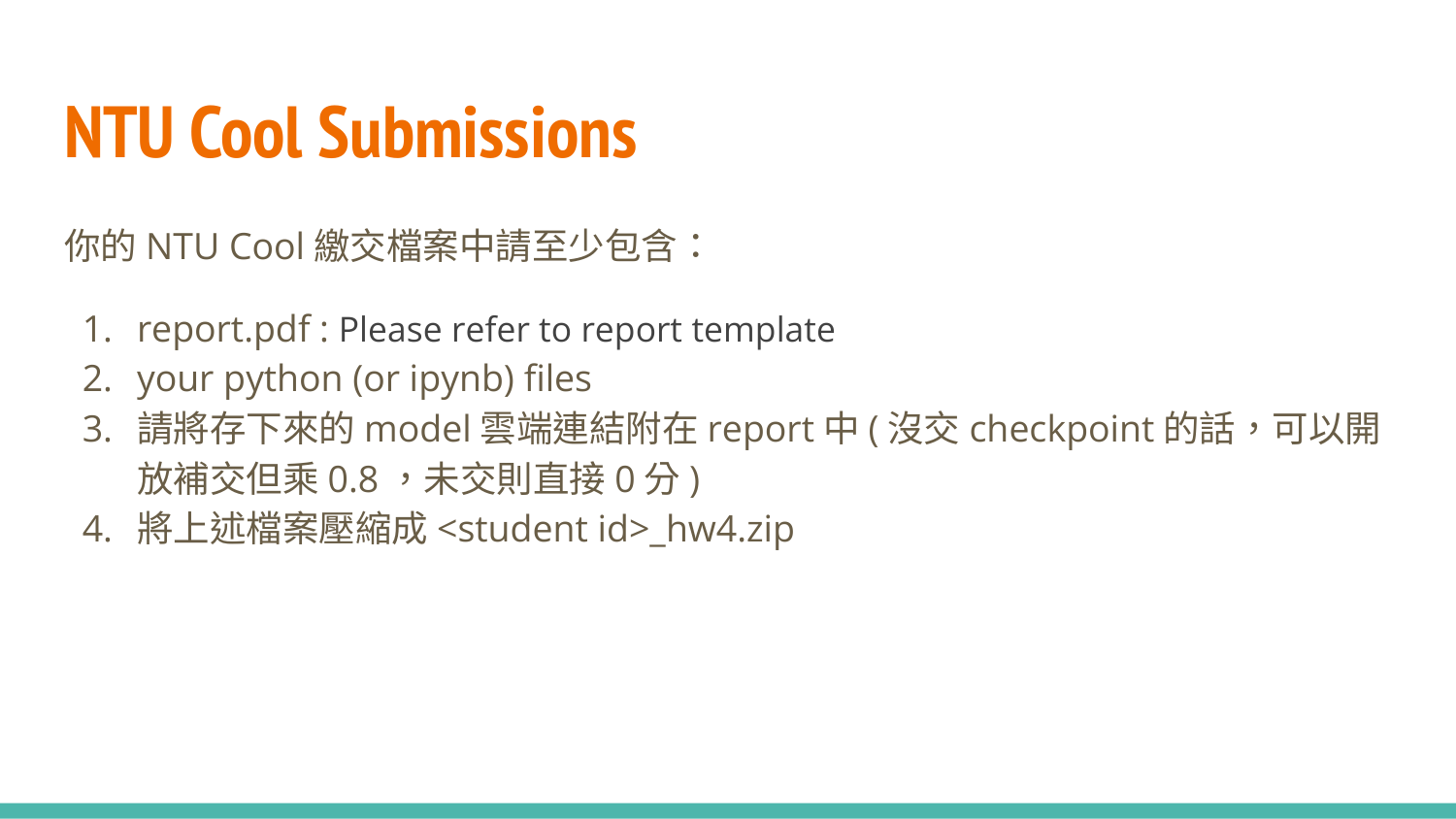

# NTU Cool Submissions
你的NTU Cool繳交檔案中請至少包含：
report.pdf : Please refer to report template
your python (or ipynb) files
請將存下來的model雲端連結附在report中(沒交checkpoint的話，可以開放補交但乘0.8，未交則直接0分)
將上述檔案壓縮成<student id>_hw4.zip